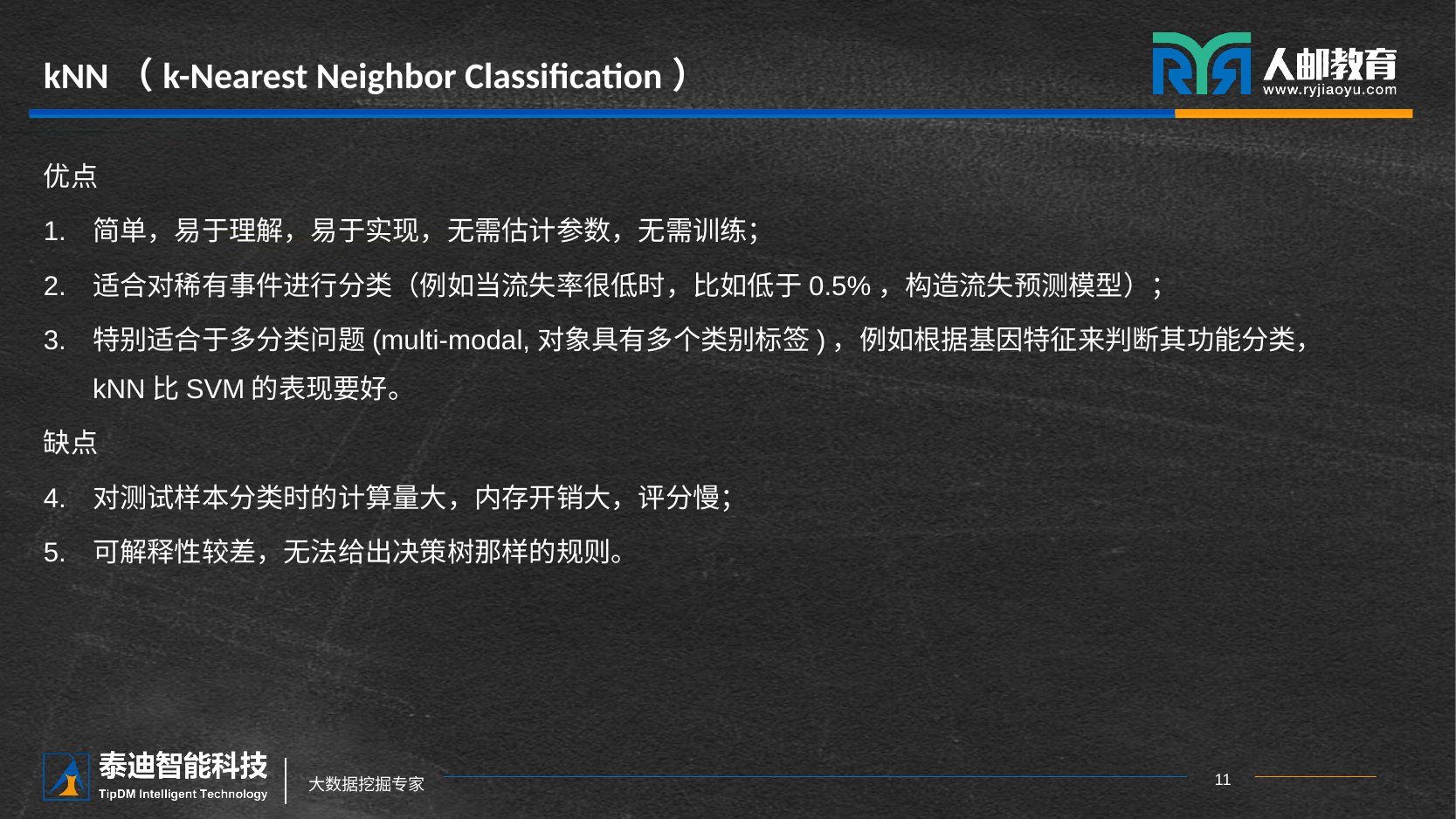

# kNN（k-Nearest Neighbor Classification）
优点
简单，易于理解，易于实现，无需估计参数，无需训练；
适合对稀有事件进行分类（例如当流失率很低时，比如低于0.5%，构造流失预测模型）；
特别适合于多分类问题(multi-modal,对象具有多个类别标签)，例如根据基因特征来判断其功能分类，kNN比SVM的表现要好。
缺点
对测试样本分类时的计算量大，内存开销大，评分慢；
可解释性较差，无法给出决策树那样的规则。